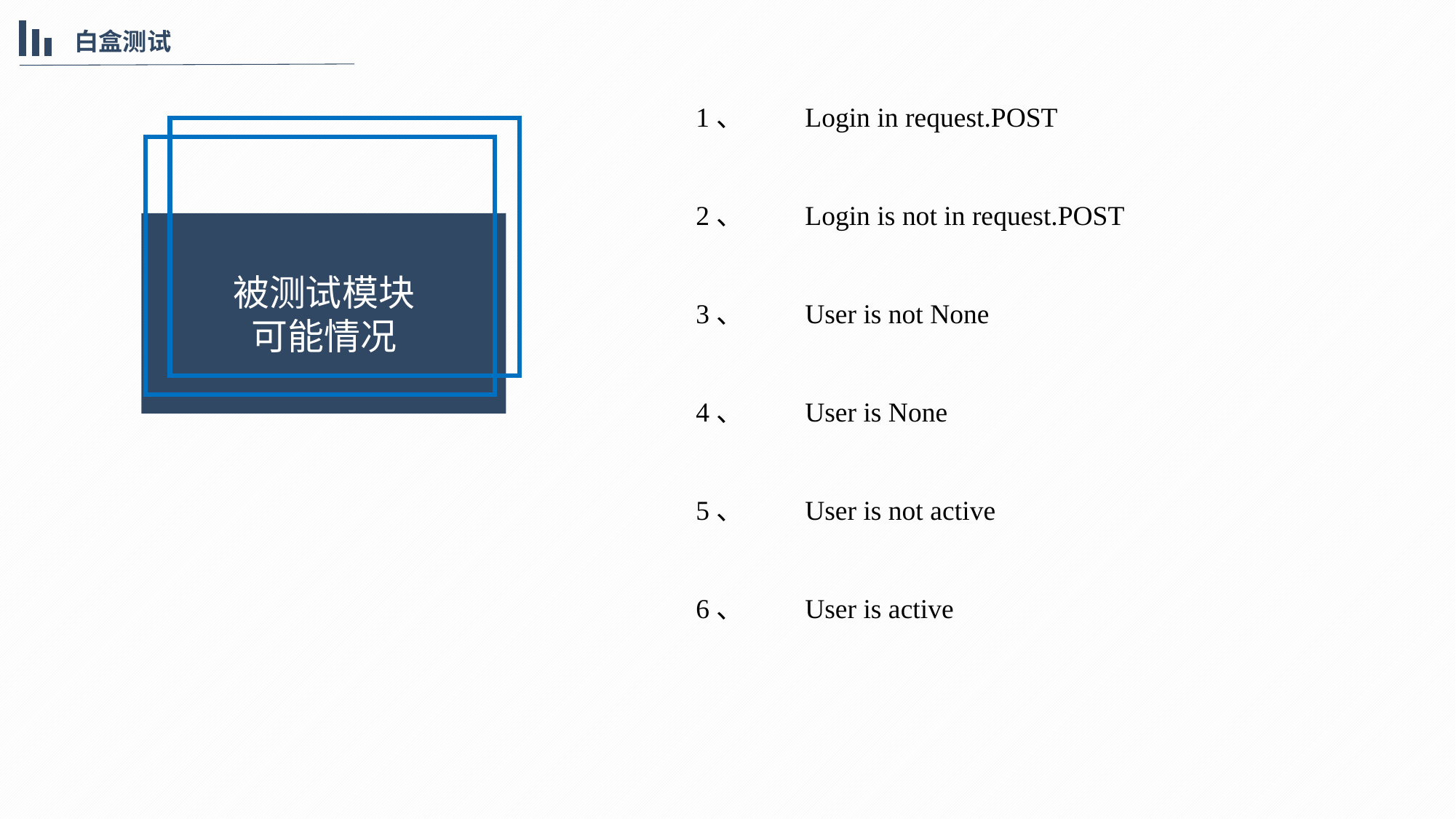

白盒测试

1、	Login in request.POST

2、	Login is not in request.POST

3、	User is not None

4、	User is None

5、	User is not active

6、	User is active

被测试模块
可能情况